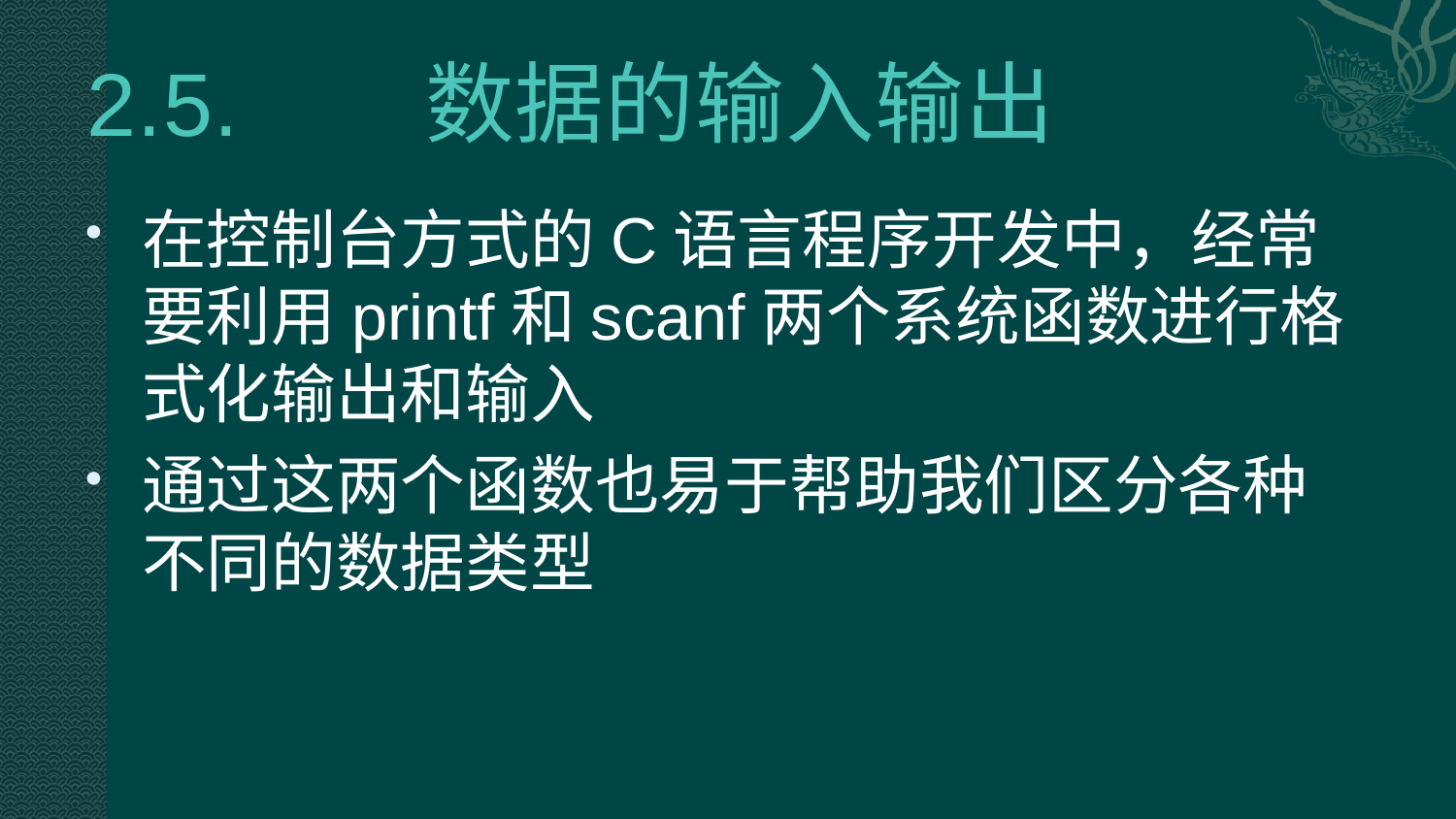

# 2.5.	 数据的输入输出
在控制台方式的C语言程序开发中，经常要利用printf和scanf两个系统函数进行格式化输出和输入
通过这两个函数也易于帮助我们区分各种不同的数据类型